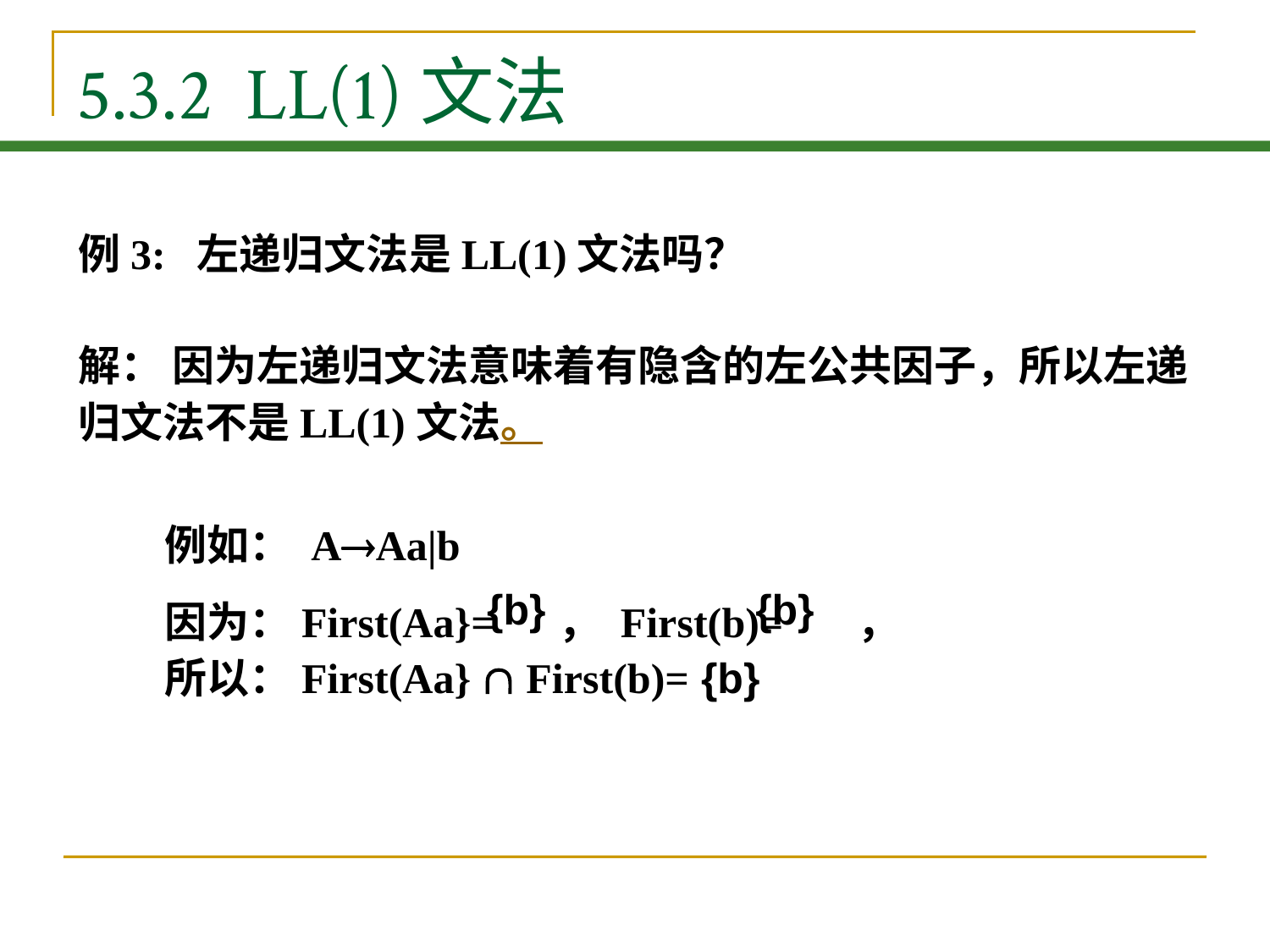

# 5.3.2  LL(1)文法

例3:  左递归文法是LL(1)文法吗？

解： 因为左递归文法意味着有隐含的左公共因子，所以左递归文法不是LL(1)文法。

        例如： A→Aa|b
        因为：First(Aa}=     ， First(b)=      ，
        所以：First(Aa} ∩ First(b)= {b}
{b}
 {b}
67